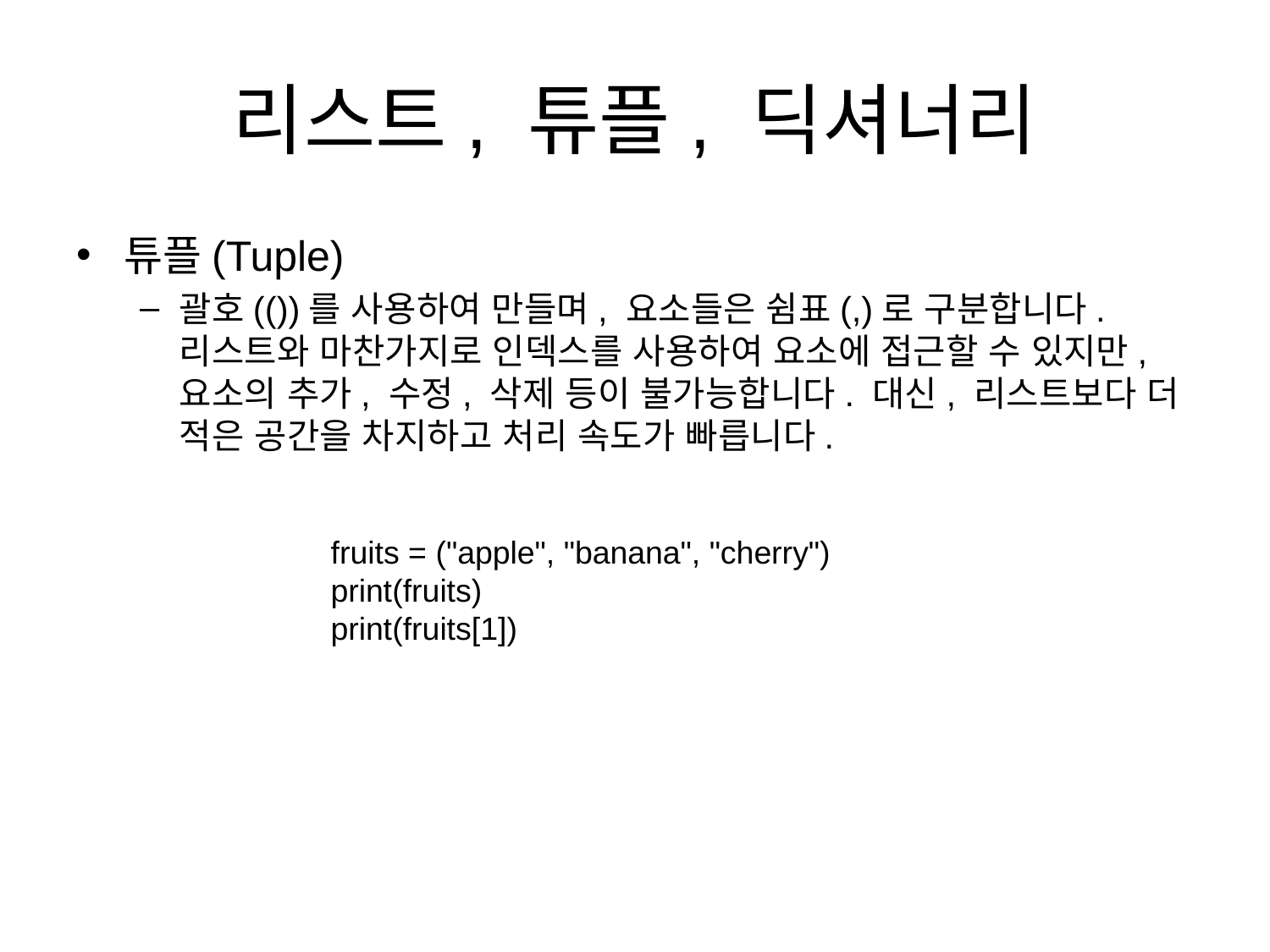

# 리스트, 튜플, 딕셔너리
튜플(Tuple)
괄호(())를 사용하여 만들며, 요소들은 쉼표(,)로 구분합니다. 리스트와 마찬가지로 인덱스를 사용하여 요소에 접근할 수 있지만, 요소의 추가, 수정, 삭제 등이 불가능합니다. 대신, 리스트보다 더 적은 공간을 차지하고 처리 속도가 빠릅니다.
fruits = ("apple", "banana", "cherry")
print(fruits)
print(fruits[1])